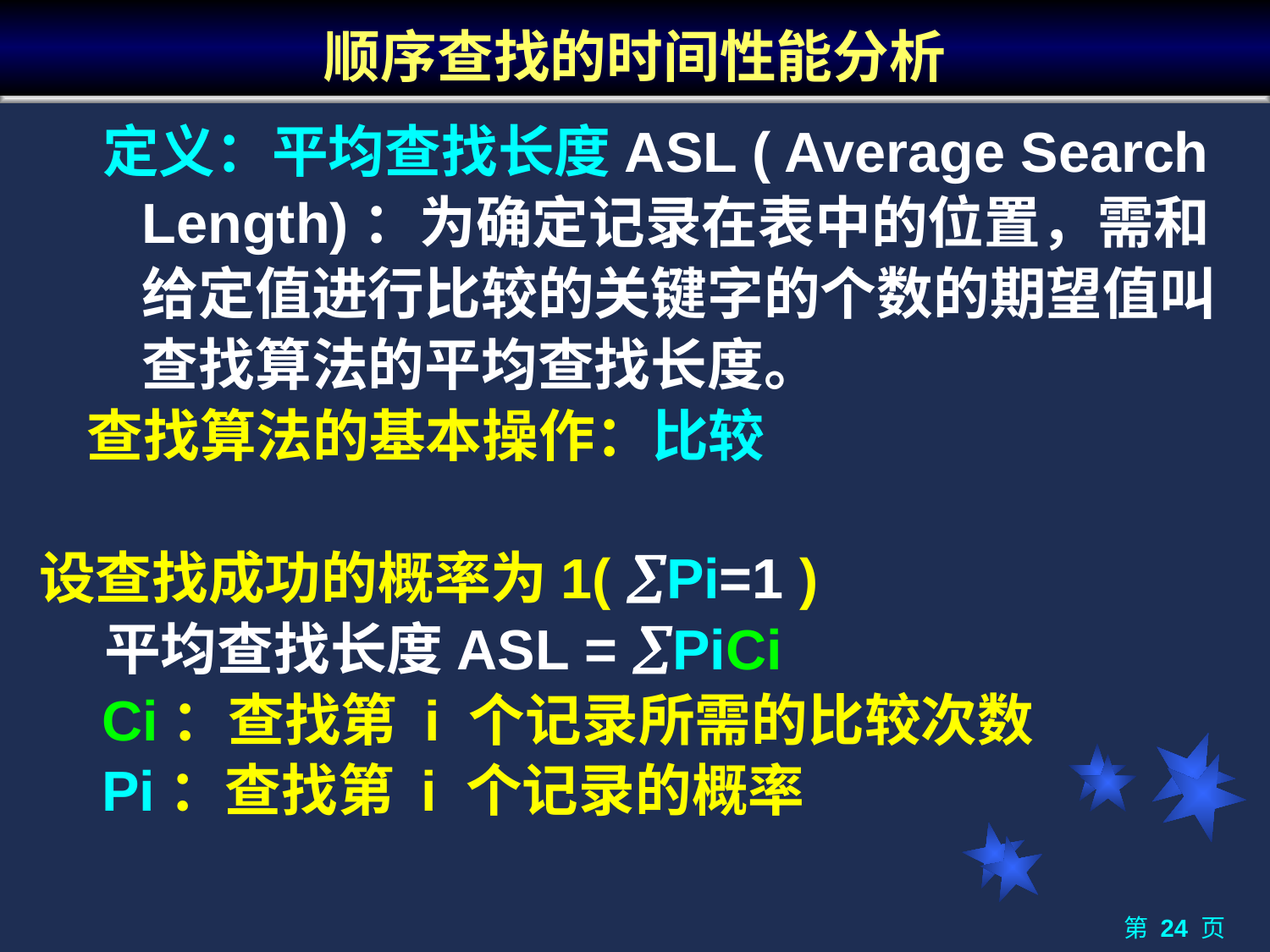

# 顺序查找的时间性能分析
定义：平均查找长度ASL ( Average Search Length)：为确定记录在表中的位置，需和给定值进行比较的关键字的个数的期望值叫查找算法的平均查找长度。
	查找算法的基本操作：比较

设查找成功的概率为1( ∑Pi=1 )
    平均查找长度ASL = ∑PiCi
    Ci：查找第 i 个记录所需的比较次数
    Pi：查找第 i 个记录的概率
第 24 页